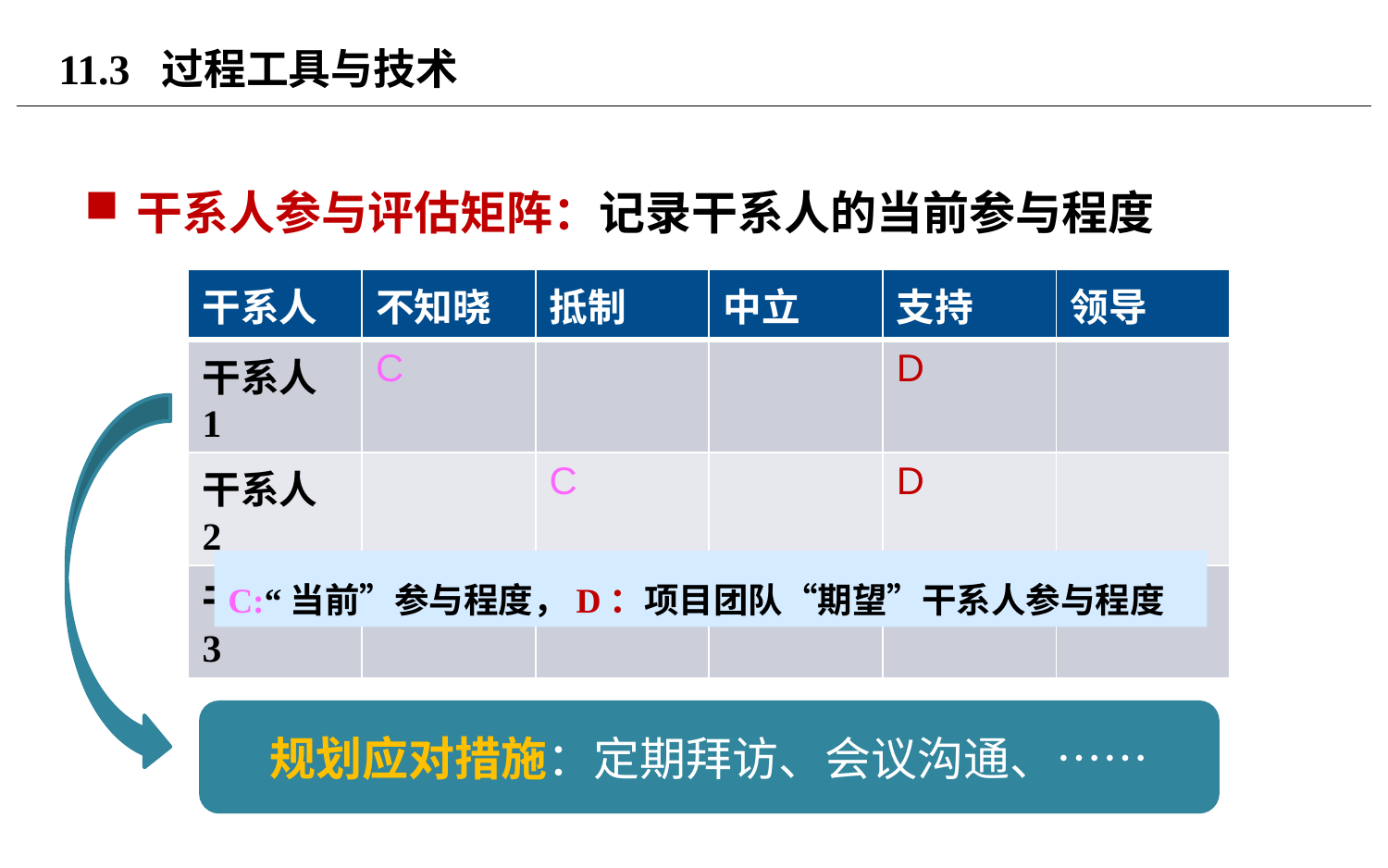

# 11.3  过程工具与技术
干系人参与评估矩阵：记录干系人的当前参与程度
| 干系人 | 不知晓 | 抵制 | 中立 | 支持 | 领导 |
| --- | --- | --- | --- | --- | --- |
| 干系人1 | C |  |  | D |  |
| 干系人2 |  | C |  | D |  |
| 干系人3 |  |  |  | CD |  |

C:“当前”参与程度，D：项目团队“期望”干系人参与程度
规划应对措施：定期拜访、会议沟通、……